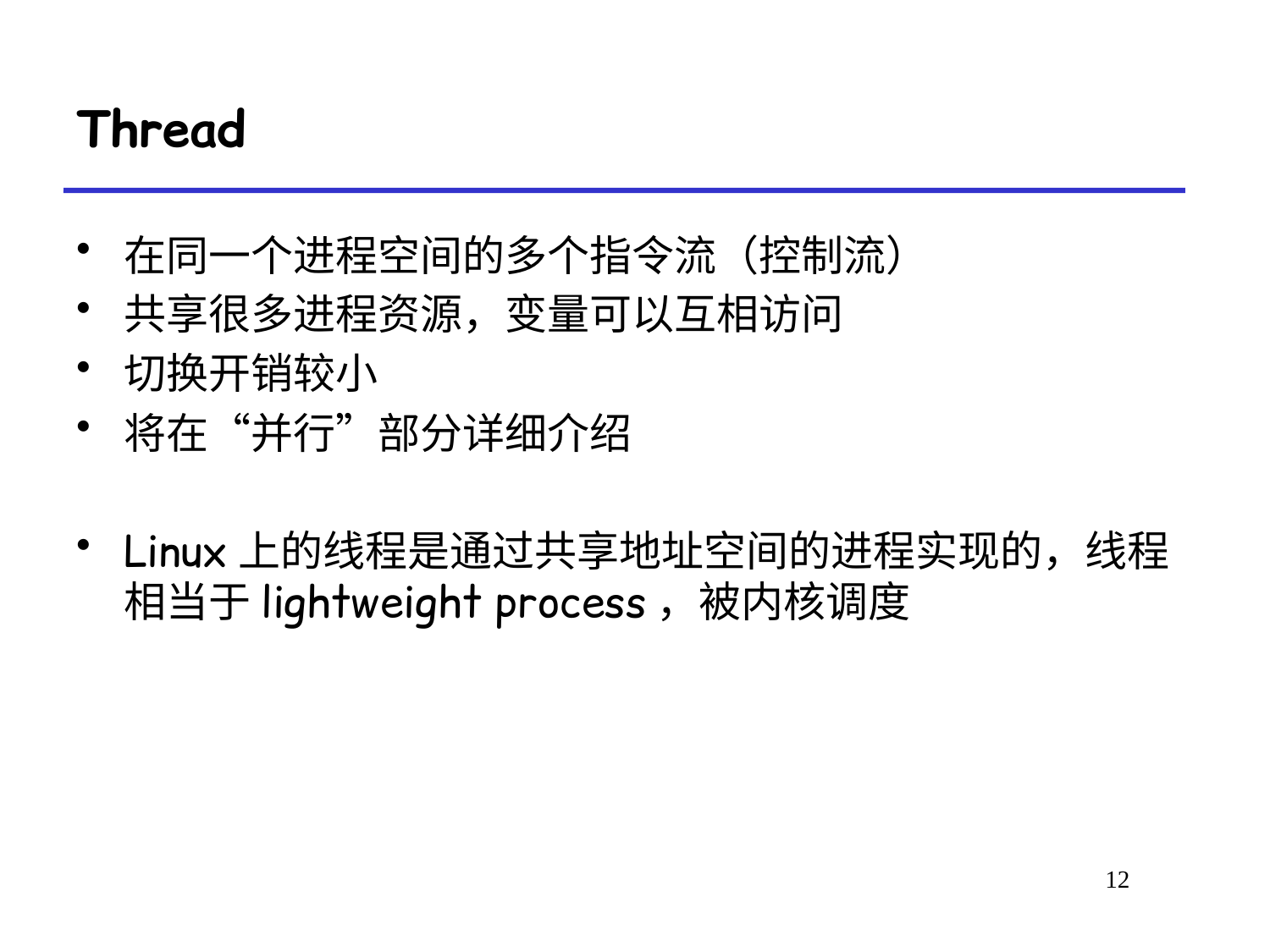

# Thread
在同一个进程空间的多个指令流（控制流）
共享很多进程资源，变量可以互相访问
切换开销较小
将在“并行”部分详细介绍

Linux上的线程是通过共享地址空间的进程实现的，线程相当于lightweight process，被内核调度

12